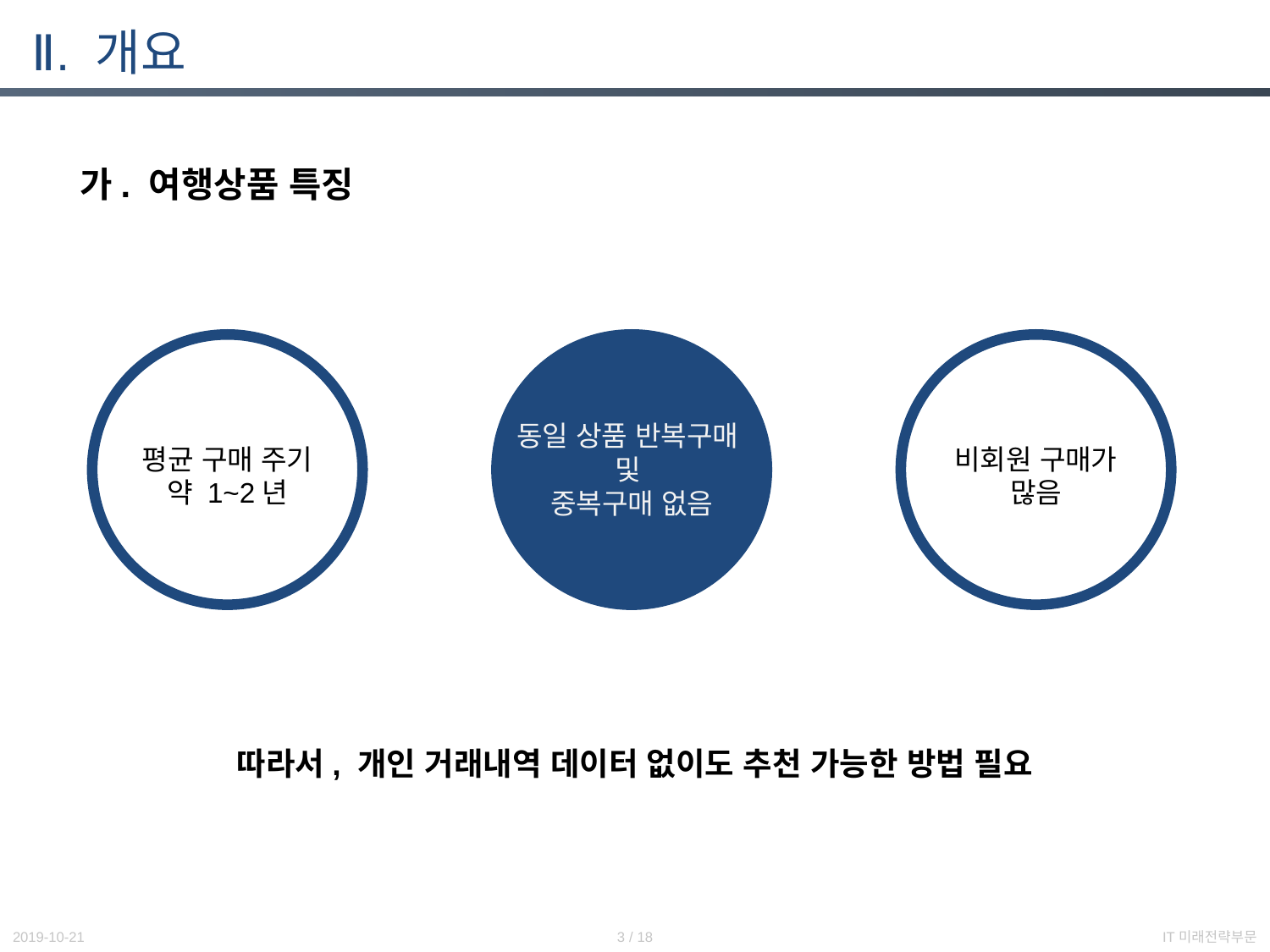

# Ⅱ. 개요
가. 여행상품 특징

평균 구매 주기 약 1~2년

동일 상품 반복구매
및
중복구매 없음

비회원 구매가 많음
따라서, 개인 거래내역 데이터 없이도 추천 가능한 방법 필요
2019-10-21
3 / 18
IT미래전략부문